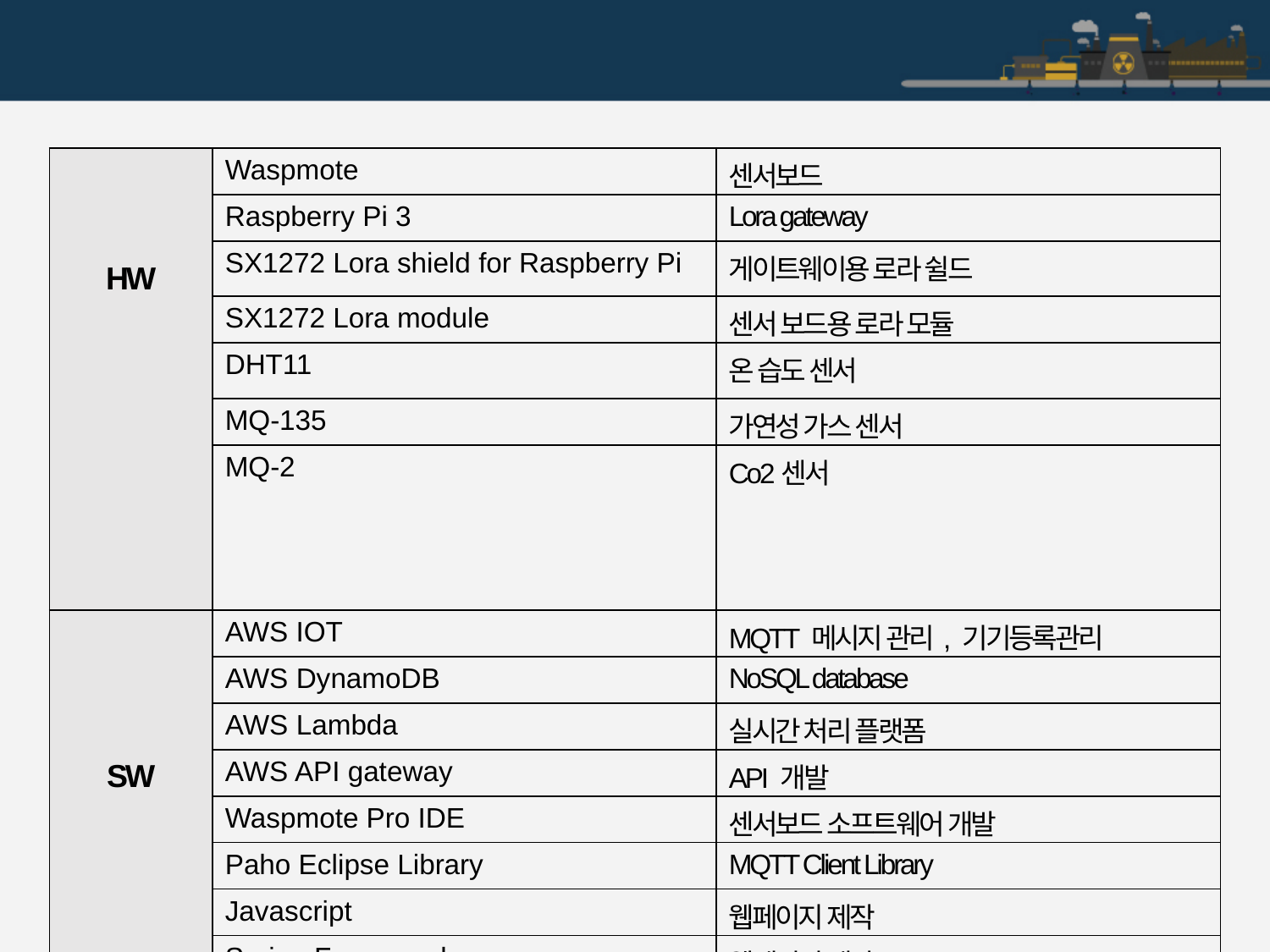

4  개발 환경
| HW | Waspmote | 센서보드 |
| --- | --- | --- |
|  | Raspberry Pi 3 | Lora gateway |
|  | SX1272 Lora shield for Raspberry Pi | 게이트웨이용 로라 쉴드 |
|  | SX1272 Lora module | 센서 보드용 로라 모듈 |
|  | DHT11 | 온 습도 센서 |
|  | MQ-135 | 가연성 가스 센서 |
|  | MQ-2 | Co2센서 |
| SW | AWS IOT | MQTT 메시지 관리, 기기등록관리 |
|  | AWS DynamoDB | NoSQL database |
|  | AWS Lambda | 실시간 처리 플랫폼 |
|  | AWS API gateway | API 개발 |
|  | Waspmote Pro IDE | 센서보드 소프트웨어 개발 |
|  | Paho Eclipse Library | MQTT Client Library |
|  | Javascript | 웹페이지 제작 |
|  | Spring Framework | 웹페이지 제작 |
|  | Raspbian C++ | 게이트웨이 파싱 모듈 개발 |